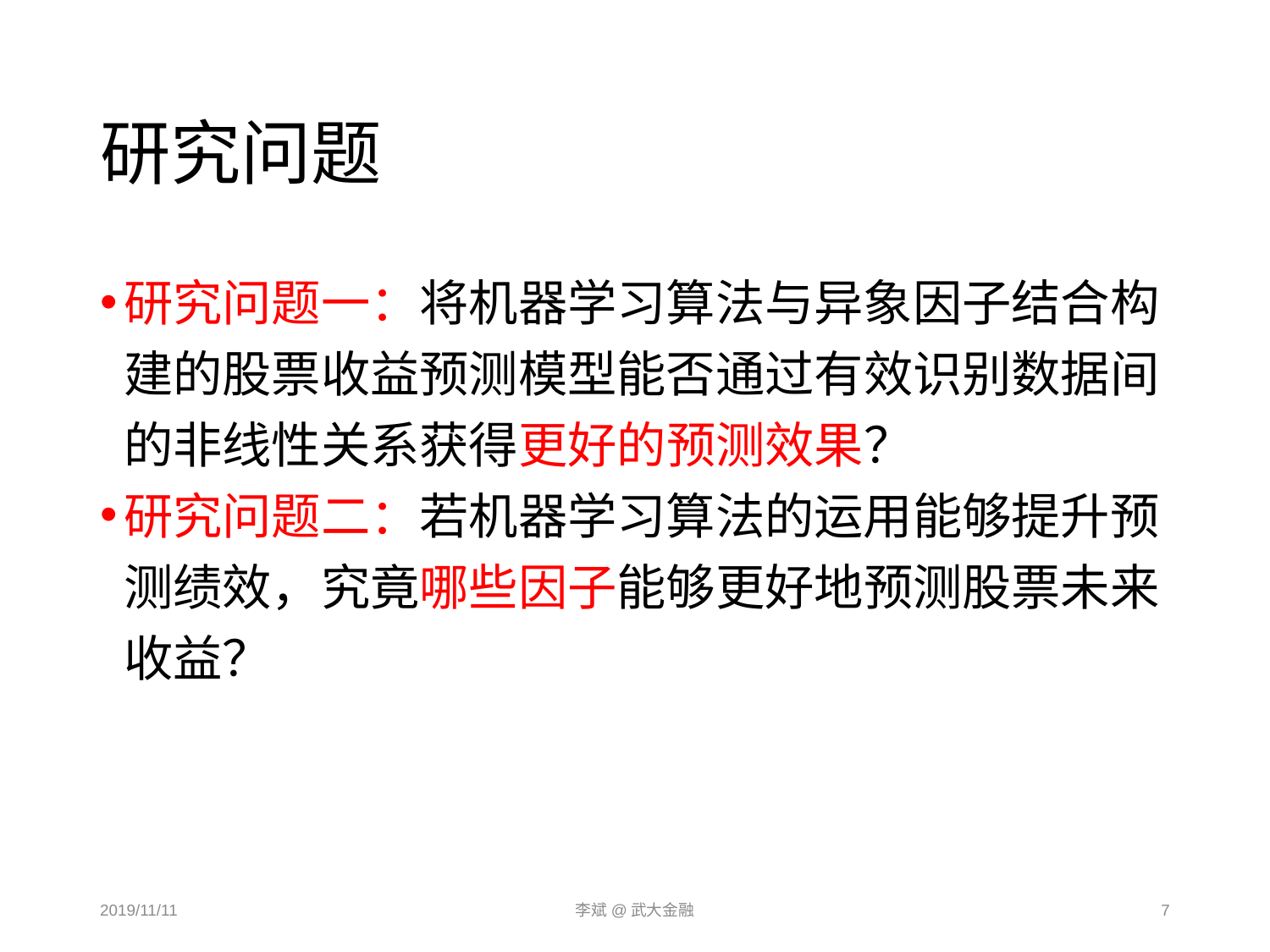

# 研究问题
研究问题一：将机器学习算法与异象因子结合构建的股票收益预测模型能否通过有效识别数据间的非线性关系获得更好的预测效果？
研究问题二：若机器学习算法的运用能够提升预测绩效，究竟哪些因子能够更好地预测股票未来收益？

2019/11/11
李斌@武大金融
7